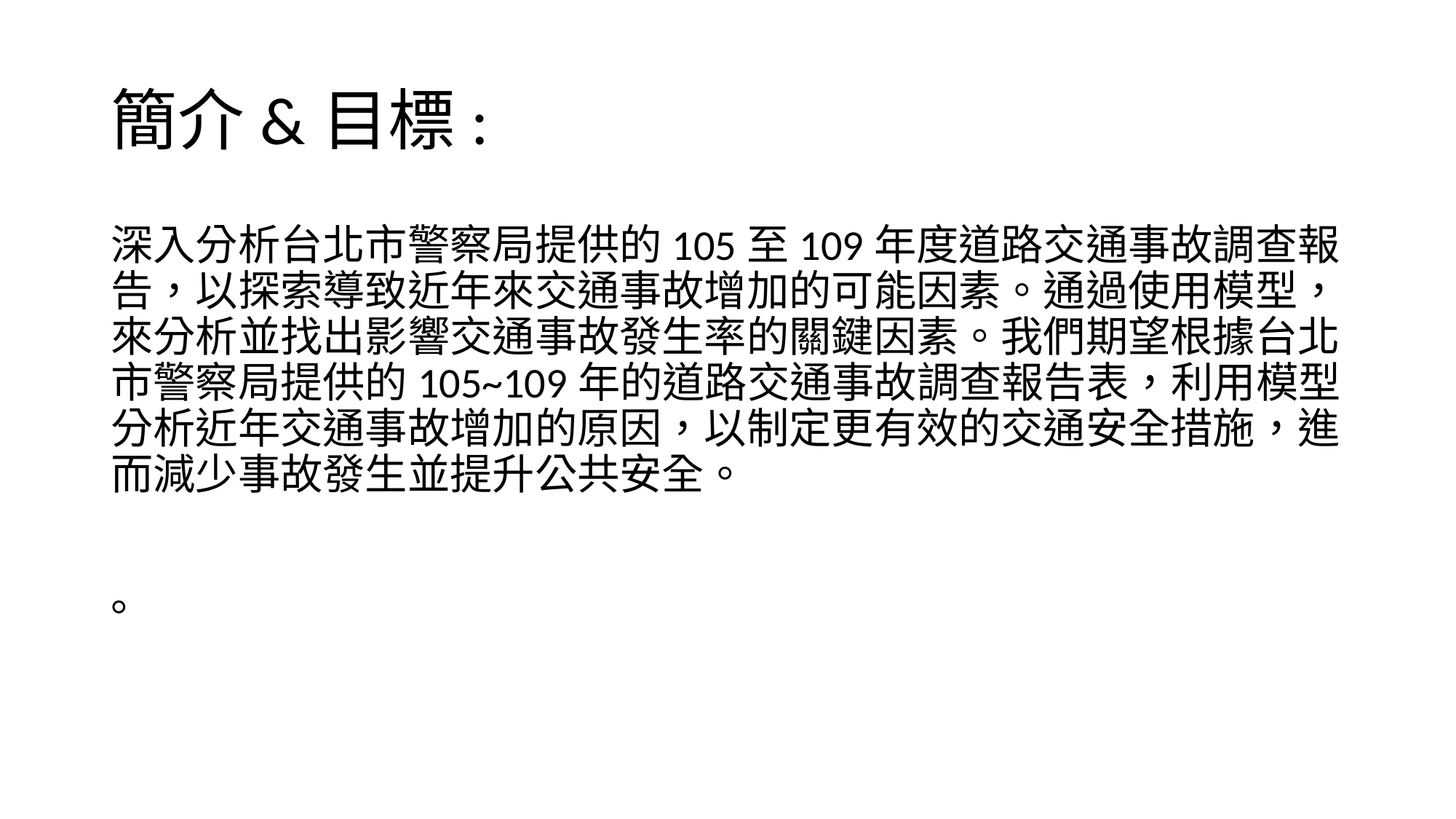

# 簡介&目標:
深入分析台北市警察局提供的105至109年度道路交通事故調查報告，以探索導致近年來交通事故增加的可能因素。通過使用模型，來分析並找出影響交通事故發生率的關鍵因素。我們期望根據台北市警察局提供的105~109年的道路交通事故調查報告表，利用模型分析近年交通事故增加的原因，以制定更有效的交通安全措施，進而減少事故發生並提升公共安全。

。